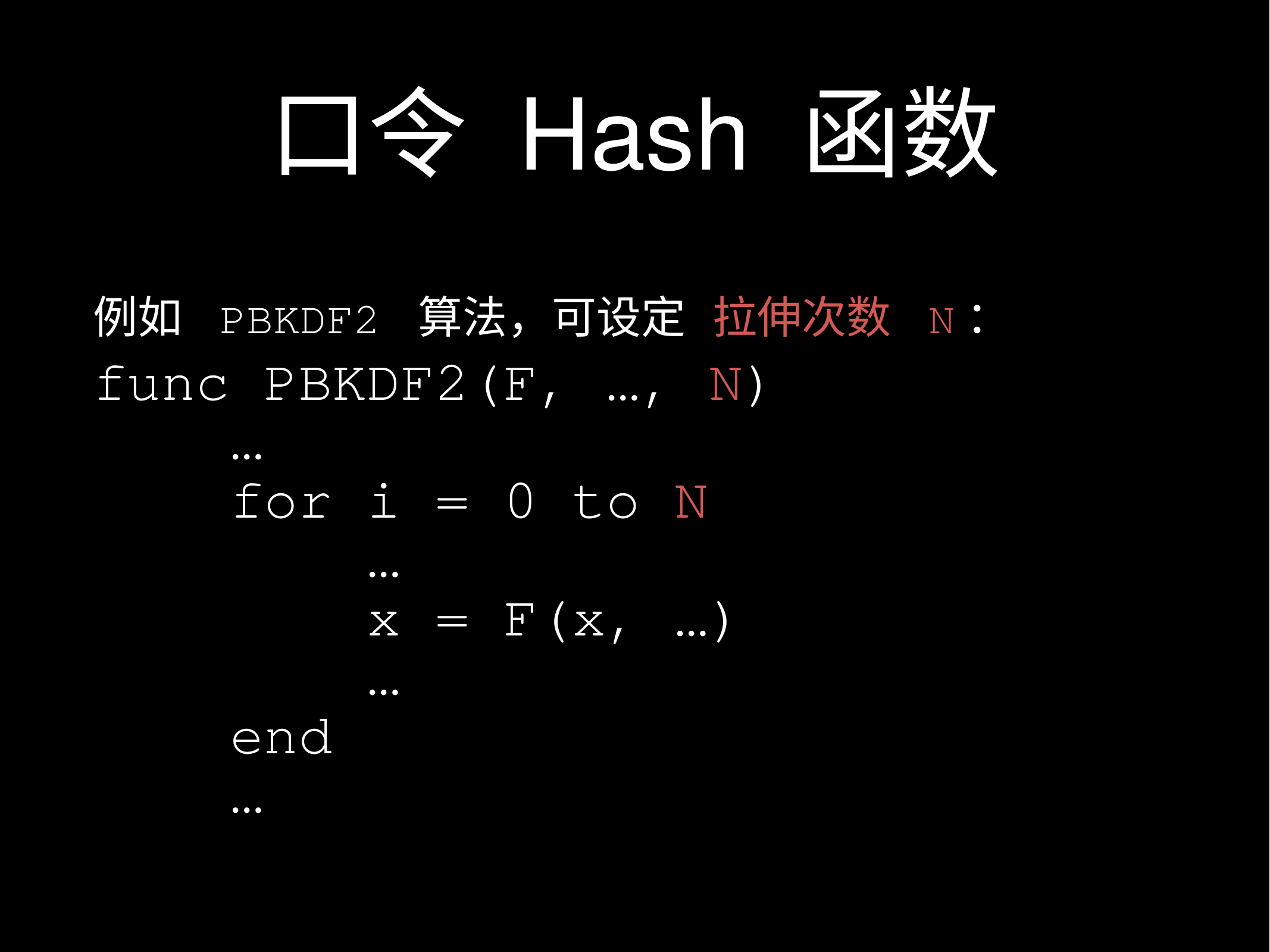

# 口令 Hash 函数
例如 PBKDF2 算法，可设定 拉伸次数 N：
func PBKDF2(F, …, N)
    …
    for i = 0 to N
        …
        x = F(x, …)
        …
    end
    …